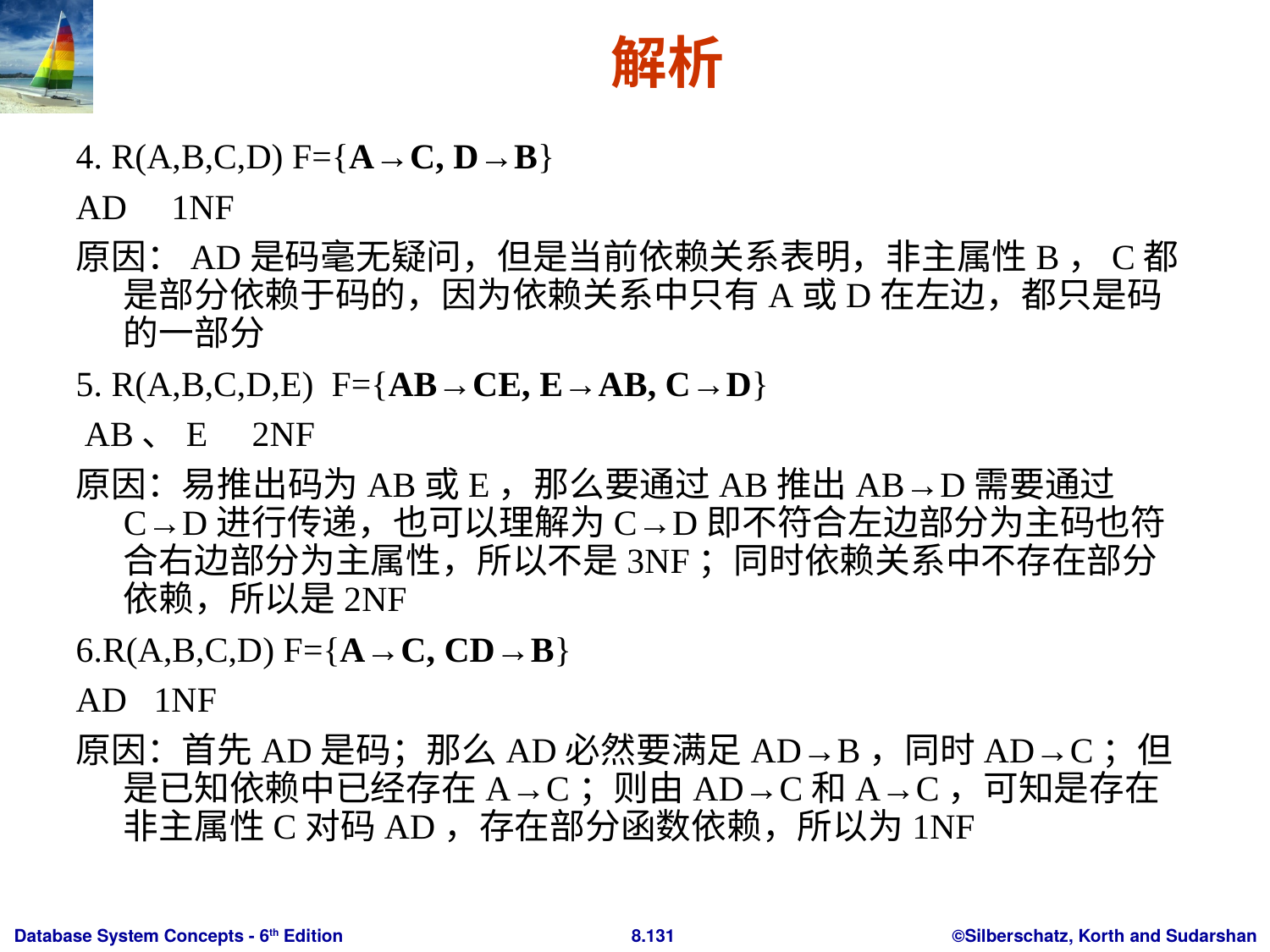

# 解析
4. R(A,B,C,D) F={A→C, D→B}
AD     1NF
原因：AD是码毫无疑问，但是当前依赖关系表明，非主属性B，C都是部分依赖于码的，因为依赖关系中只有A或D在左边，都只是码的一部分
5. R(A,B,C,D,E)  F={AB→CE, E→AB, C→D}
 AB、E     2NF
原因：易推出码为AB或E，那么要通过AB推出AB→D需要通过C→D进行传递，也可以理解为C→D即不符合左边部分为主码也符合右边部分为主属性，所以不是3NF；同时依赖关系中不存在部分依赖，所以是2NF
6.R(A,B,C,D) F={A→C, CD→B}
AD   1NF
原因：首先AD是码；那么AD必然要满足AD→B，同时AD→C；但是已知依赖中已经存在A→C；则由AD→C和A→C，可知是存在非主属性C对码AD，存在部分函数依赖，所以为1NF